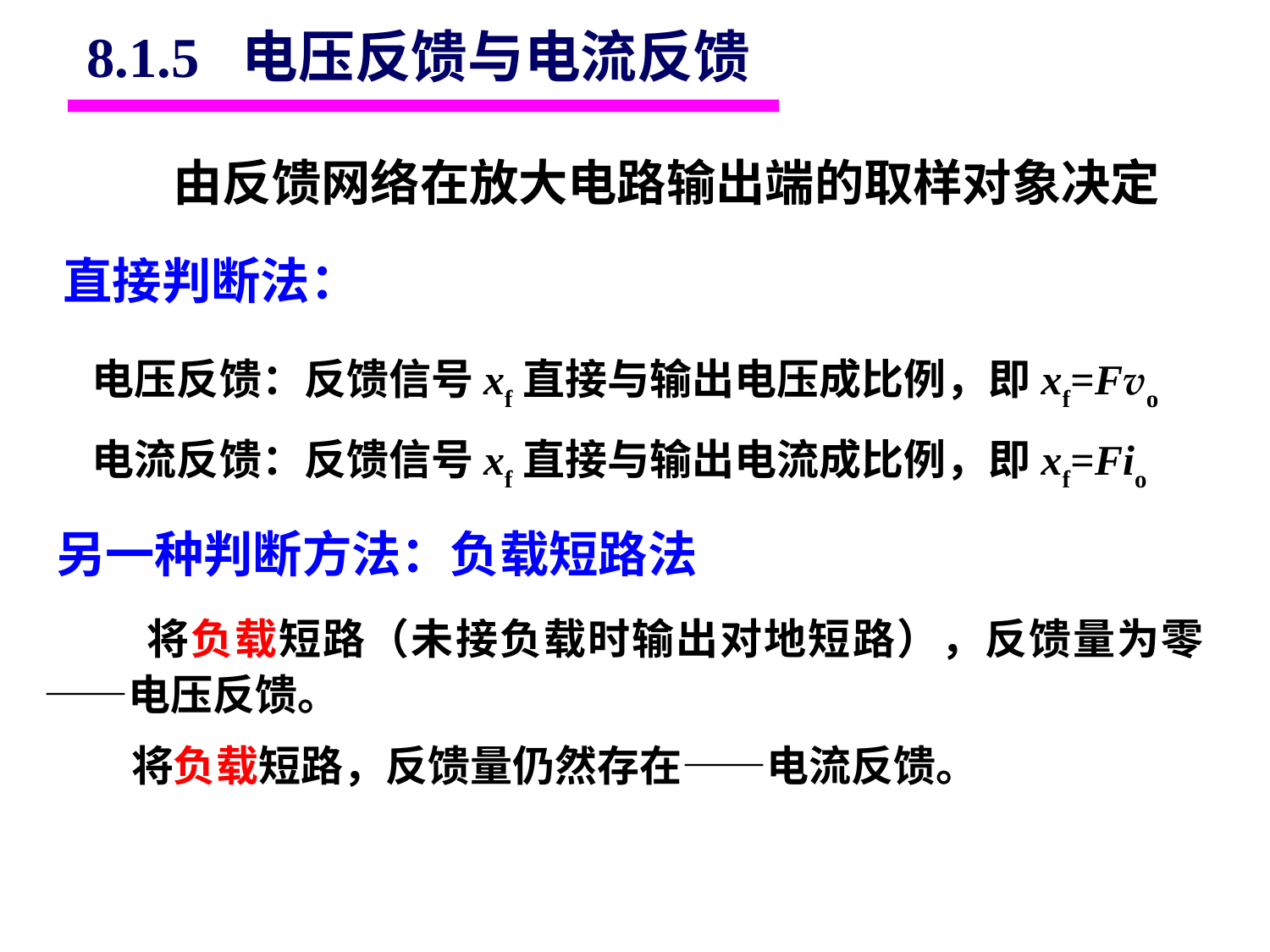

8.1.5  电压反馈与电流反馈

        由反馈网络在放大电路输出端的取样对象决定
直接判断法：
电压反馈：反馈信号xf直接与输出电压成比例，即xf=Fvo
电流反馈：反馈信号xf直接与输出电流成比例，即xf=Fio
另一种判断方法：负载短路法
        将负载短路（未接负载时输出对地短路），反馈量为零——电压反馈。
       将负载短路，反馈量仍然存在——电流反馈。